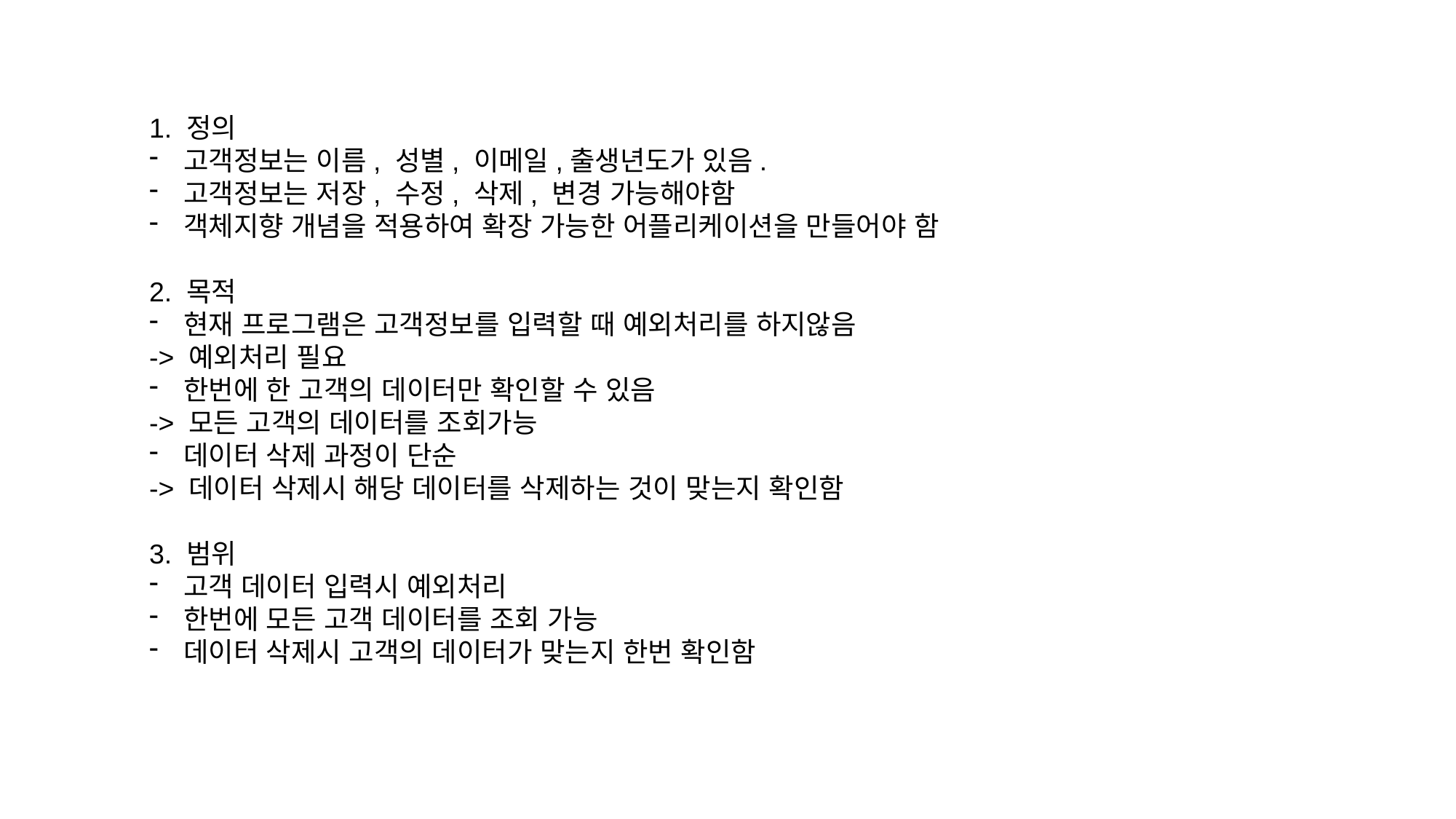

1. 정의
고객정보는 이름, 성별, 이메일,출생년도가 있음.
고객정보는 저장, 수정, 삭제, 변경 가능해야함
객체지향 개념을 적용하여 확장 가능한 어플리케이션을 만들어야 함

2. 목적
현재 프로그램은 고객정보를 입력할 때 예외처리를 하지않음
-> 예외처리 필요
한번에 한 고객의 데이터만 확인할 수 있음
-> 모든 고객의 데이터를 조회가능
데이터 삭제 과정이 단순
-> 데이터 삭제시 해당 데이터를 삭제하는 것이 맞는지 확인함

3. 범위
고객 데이터 입력시 예외처리
한번에 모든 고객 데이터를 조회 가능
데이터 삭제시 고객의 데이터가 맞는지 한번 확인함